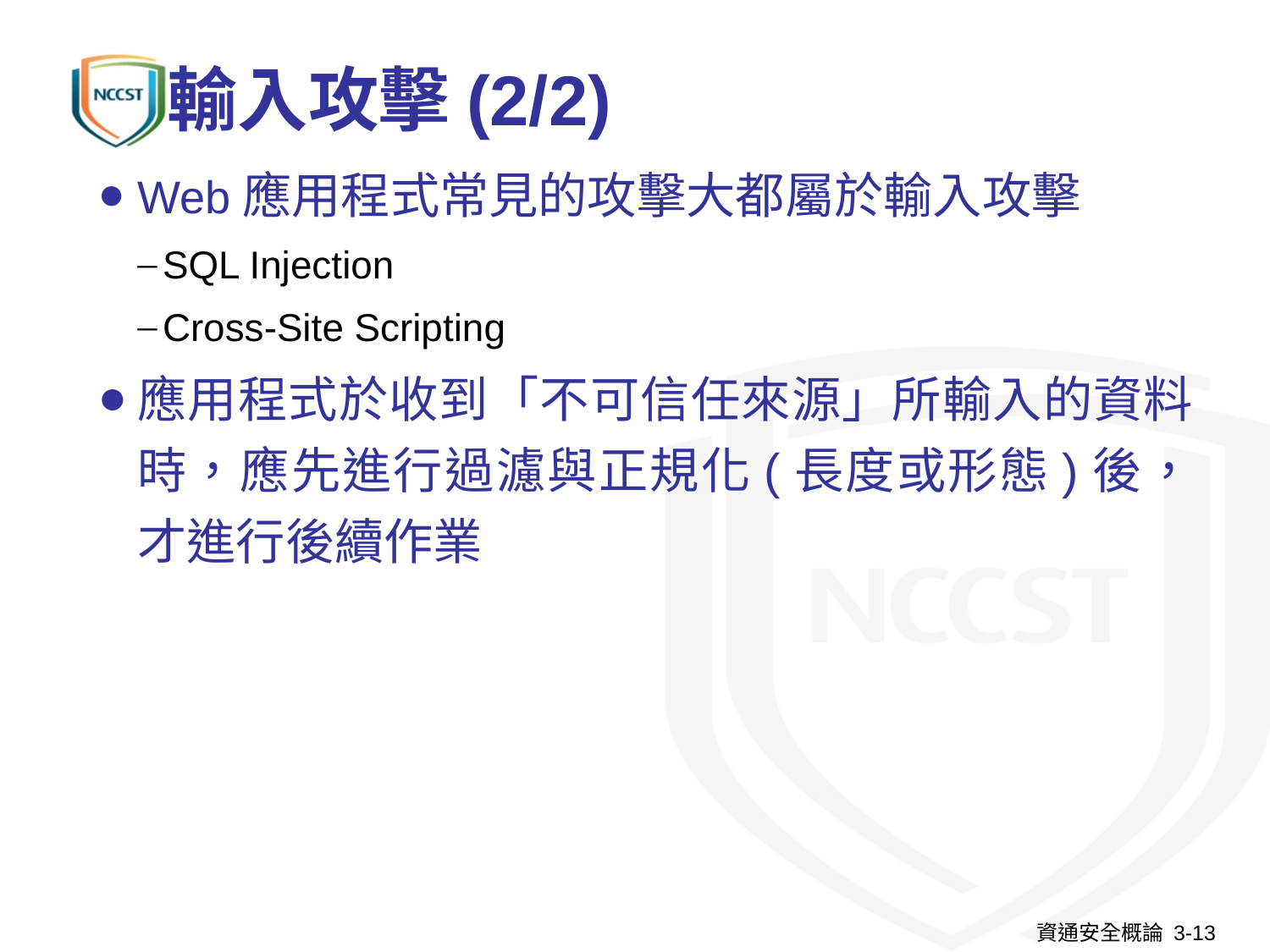

# 輸入攻擊(2/2)
Web應用程式常見的攻擊大都屬於輸入攻擊
SQL Injection
Cross-Site Scripting
應用程式於收到「不可信任來源」所輸入的資料時，應先進行過濾與正規化(長度或形態)後，才進行後續作業